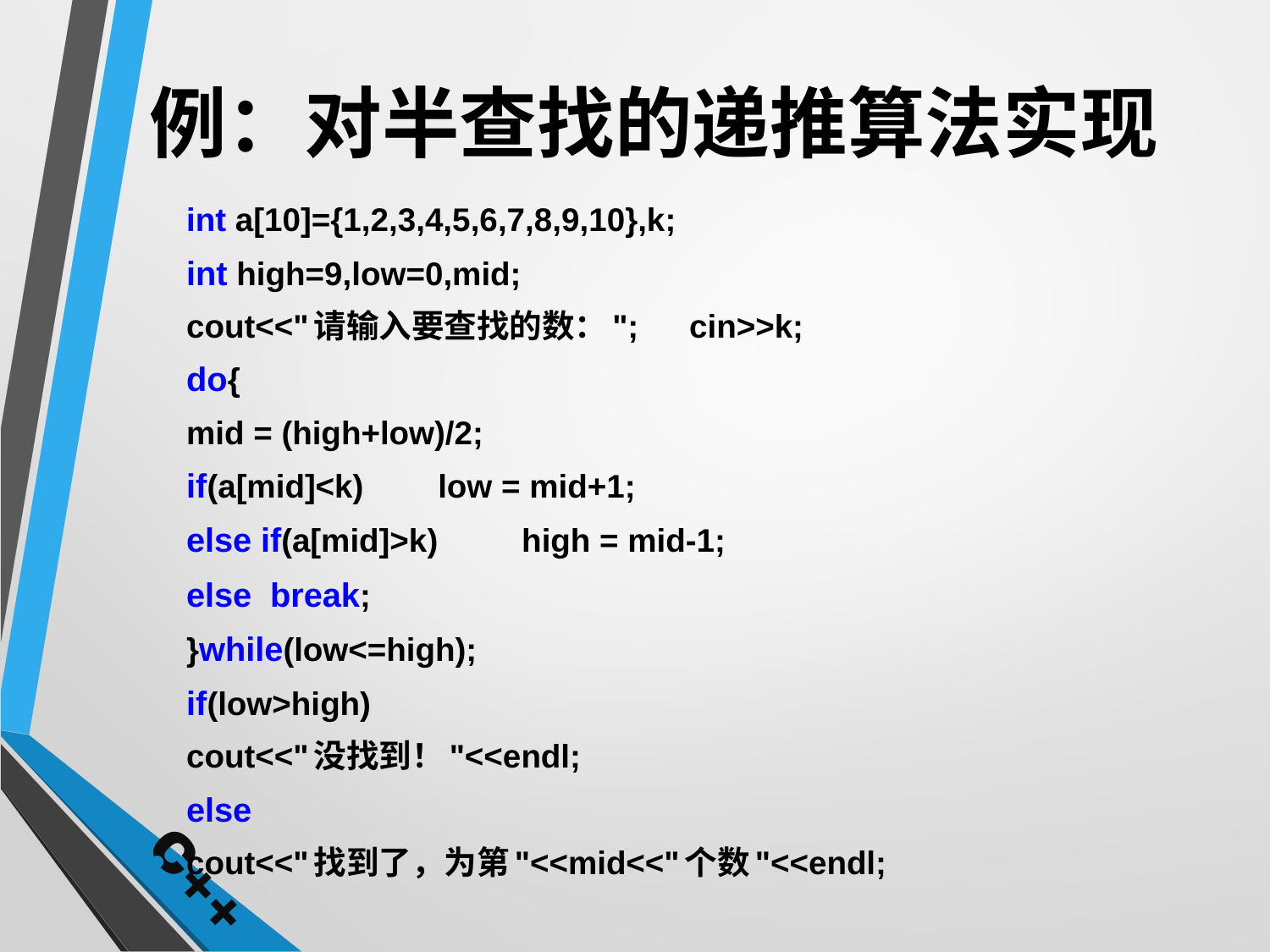

# 例：对半查找的递推算法实现
		int a[10]={1,2,3,4,5,6,7,8,9,10},k;
		int high=9,low=0,mid;
		cout<<"请输入要查找的数：";	cin>>k;
		do{
			mid = (high+low)/2;
			if(a[mid]<k)	low = mid+1;
			else if(a[mid]>k)	high = mid-1;
			else	break;
		}while(low<=high);
		if(low>high)
			cout<<"没找到！"<<endl;
		else
		cout<<"找到了，为第"<<mid<<"个数"<<endl;